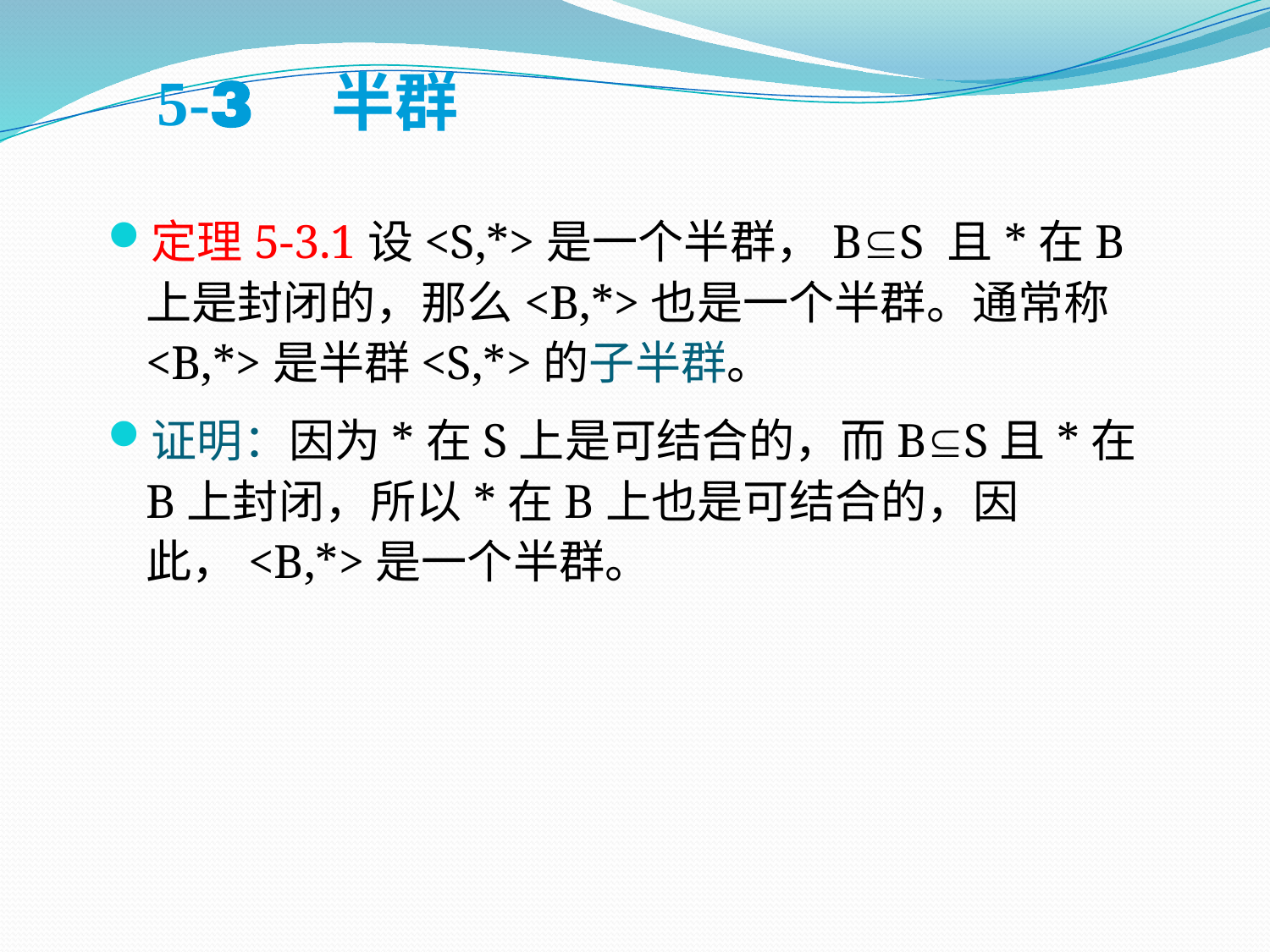

5-3　半群
定理5-3.1设<S,*>是一个半群，B⊆S 且*在B上是封闭的，那么<B,*>也是一个半群。通常称<B,*>是半群<S,*>的子半群。
证明：因为*在S上是可结合的，而B⊆S且*在B上封闭，所以*在B上也是可结合的，因此，<B,*>是一个半群。